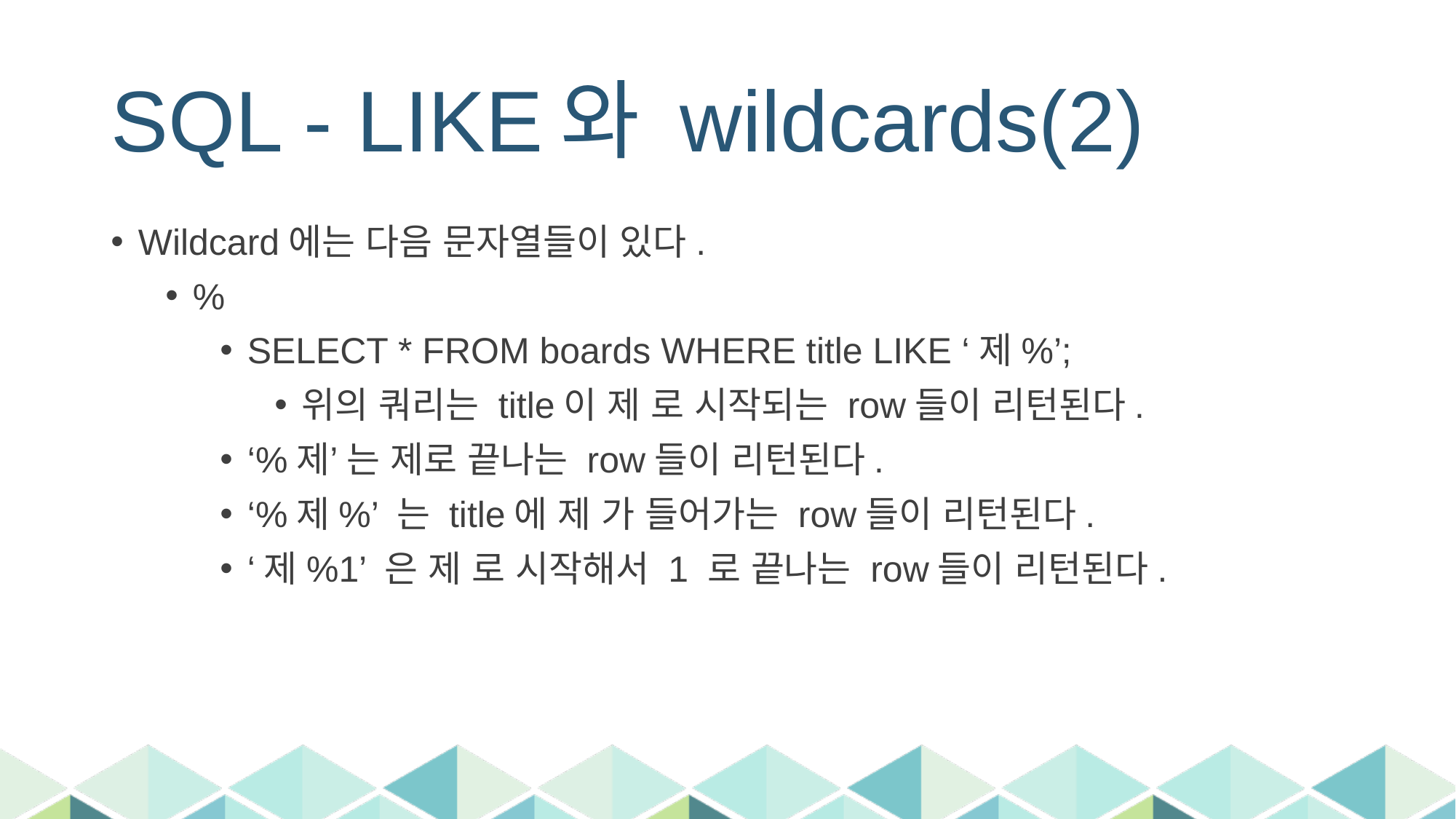

# SQL - LIKE와 wildcards(2)
Wildcard에는 다음 문자열들이 있다.
%
SELECT * FROM boards WHERE title LIKE ‘제%’;
위의 쿼리는 title이 제 로 시작되는 row들이 리턴된다.
‘%제’ 는 제로 끝나는 row들이 리턴된다.
‘%제%’ 는 title에 제 가 들어가는 row들이 리턴된다.
‘제%1’ 은 제 로 시작해서 1 로 끝나는 row들이 리턴된다.